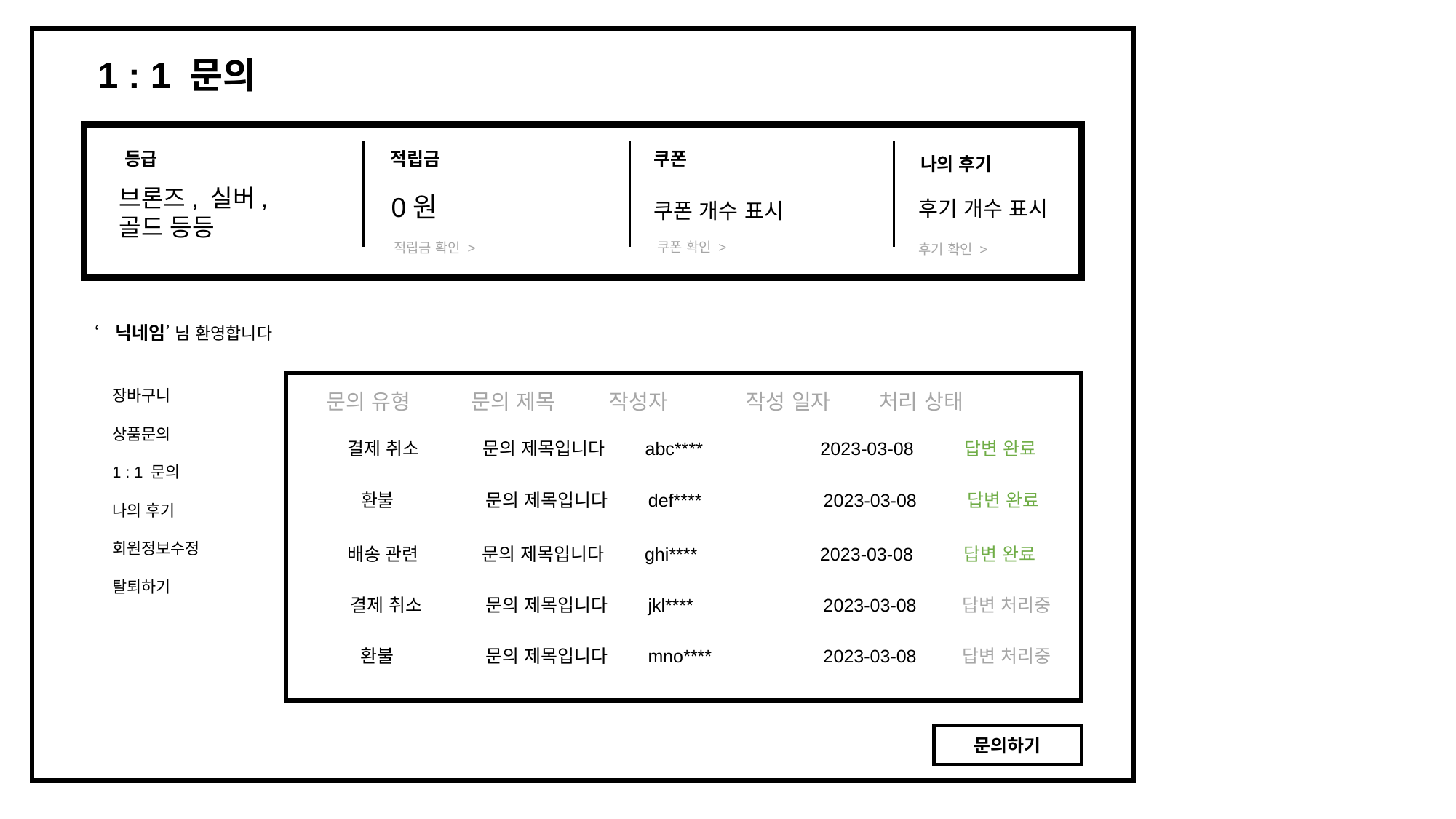

1 : 1 문의

등급
적립금
쿠폰
나의 후기
브론즈, 실버,골드 등등
0원
후기 개수 표시
쿠폰 개수 표시
쿠폰 확인 >
적립금 확인 >
후기 확인 >
‘닉네임’ 님 환영합니다

장바구니

상품문의

1 : 1 문의

나의 후기

회원정보수정

탈퇴하기
문의 유형          문의 제목         작성자             작성 일자        처리 상태
 결제 취소	       문의 제목입니다       abc**** 	         2023-03-08         답변 완료
   환불	       문의 제목입니다       def**** 	         2023-03-08         답변 완료
 배송 관련	       문의 제목입니다       ghi**** 	         2023-03-08         답변 완료
 결제 취소	       문의 제목입니다       jkl**** 	         2023-03-08        답변 처리중
   환불	       문의 제목입니다       mno**** 	         2023-03-08        답변 처리중
문의하기